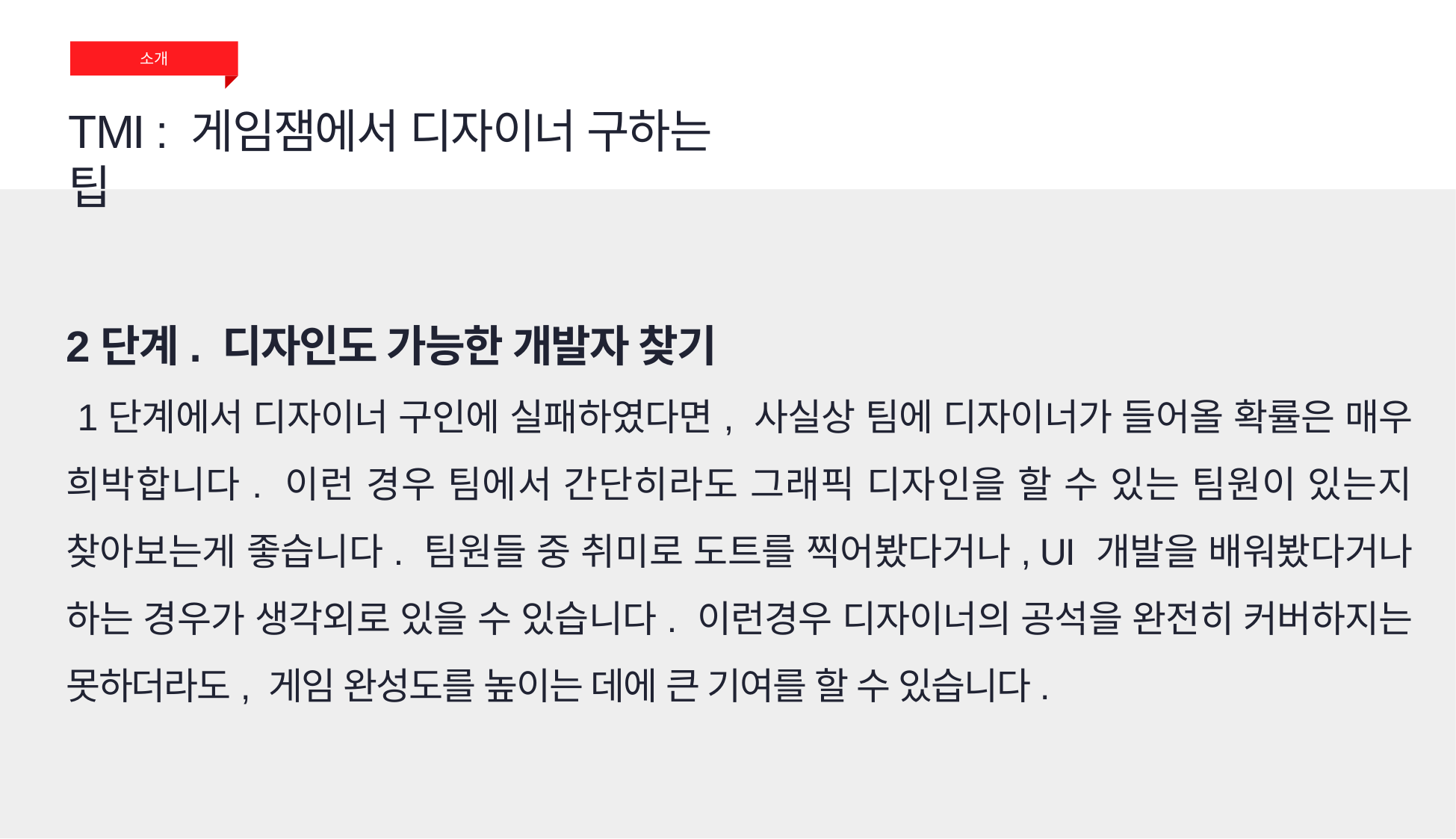

소개

TMI : 게임잼에서 디자이너 구하는 팁
2단계. 디자인도 가능한 개발자 찾기
 1단계에서 디자이너 구인에 실패하였다면, 사실상 팀에 디자이너가 들어올 확률은 매우 희박합니다. 이런 경우 팀에서 간단히라도 그래픽 디자인을 할 수 있는 팀원이 있는지 찾아보는게 좋습니다. 팀원들 중 취미로 도트를 찍어봤다거나, UI 개발을 배워봤다거나 하는 경우가 생각외로 있을 수 있습니다. 이런경우 디자이너의 공석을 완전히 커버하지는 못하더라도, 게임 완성도를 높이는 데에 큰 기여를 할 수 있습니다.